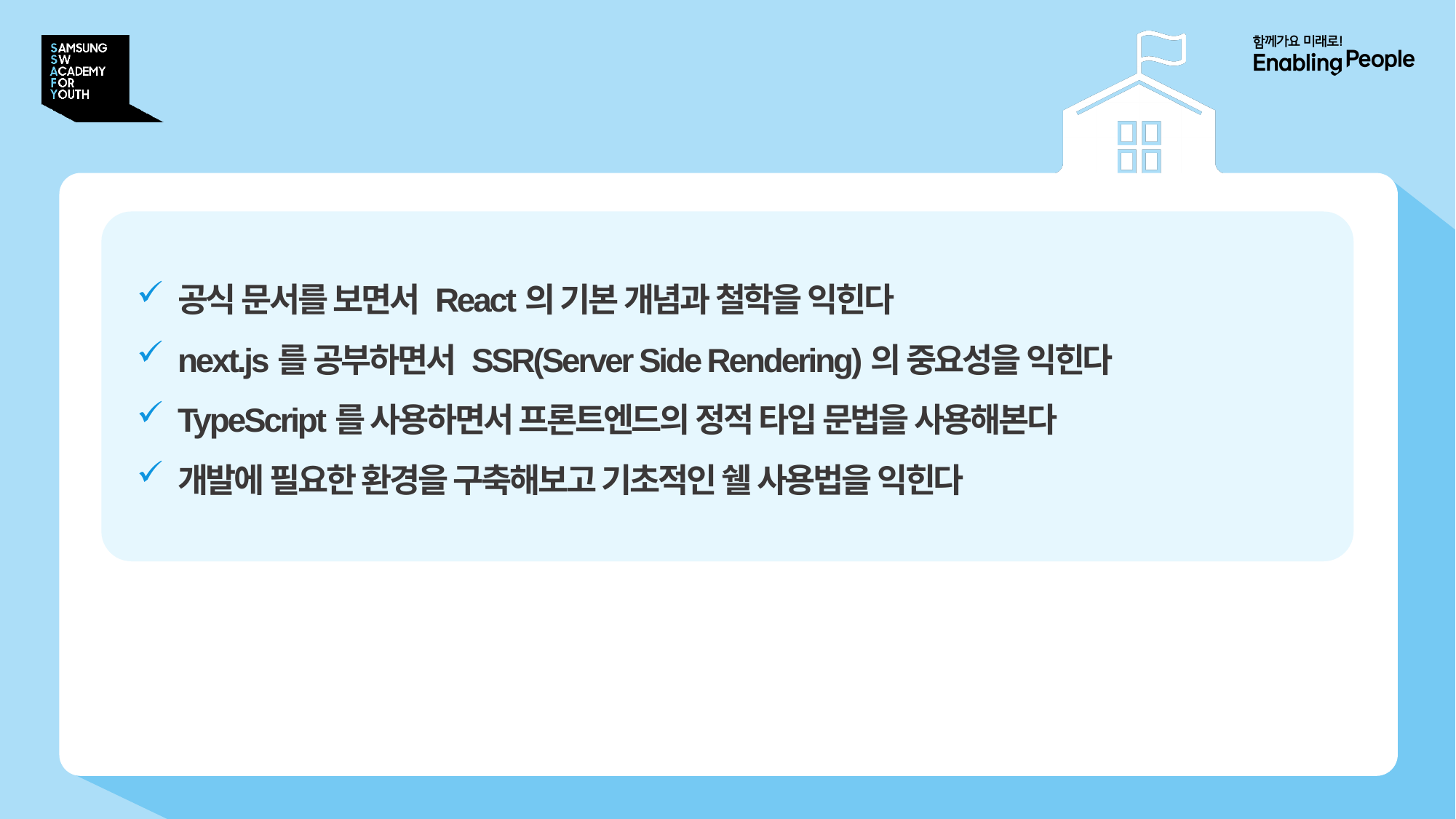

# 학습 목표

공식 문서를 보면서 React의 기본 개념과 철학을 익힌다
next.js를 공부하면서 SSR(Server Side Rendering)의 중요성을 익힌다
TypeScript를 사용하면서 프론트엔드의 정적 타입 문법을 사용해본다
개발에 필요한 환경을 구축해보고 기초적인 쉘 사용법을 익힌다